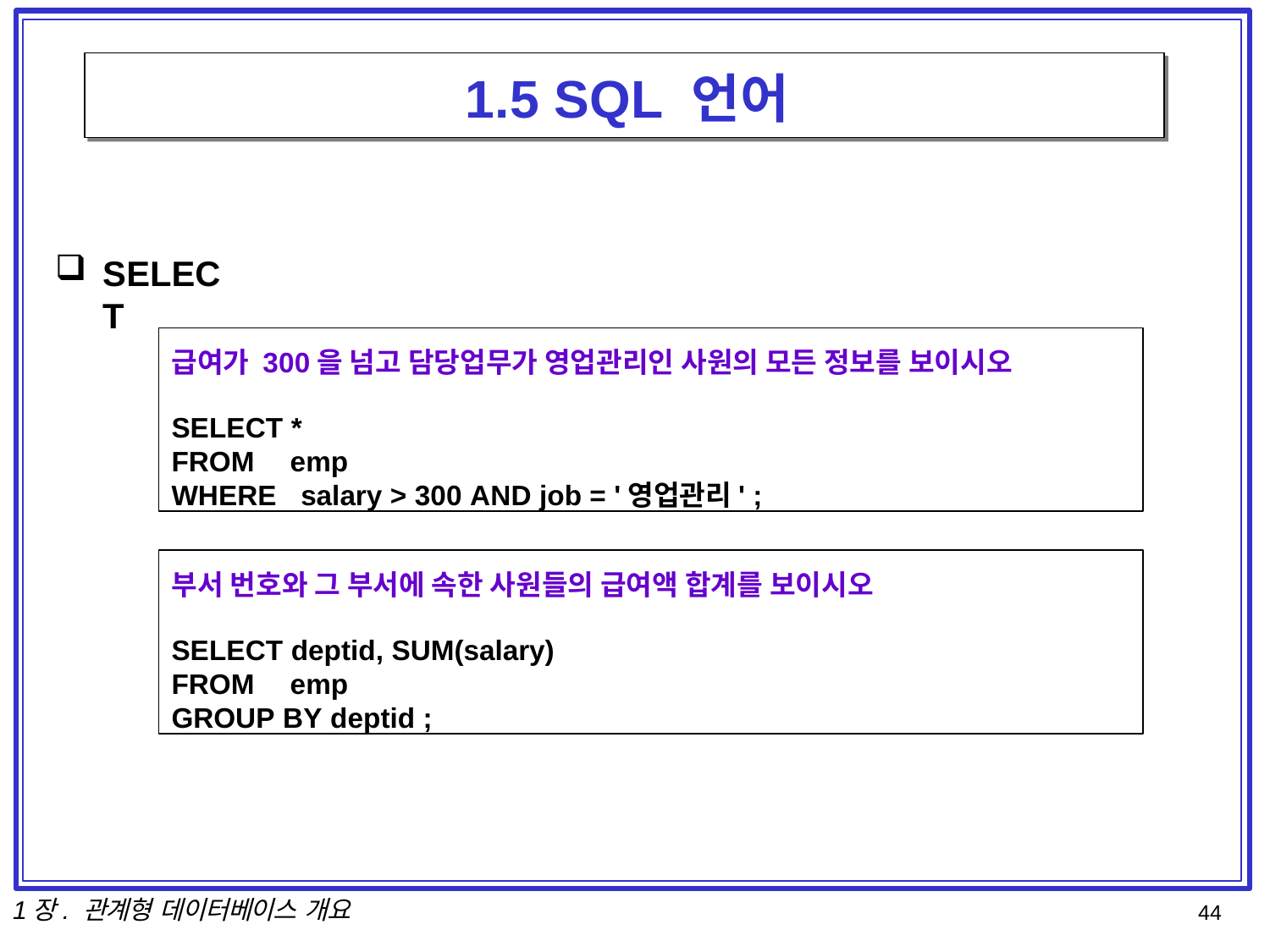

# 1.5 SQL 언어
SELECT
급여가 300을 넘고 담당업무가 영업관리인 사원의 모든 정보를 보이시오

SELECT *
FROM	emp
WHERE	salary > 300 AND job = '영업관리' ;
부서 번호와 그 부서에 속한 사원들의 급여액 합계를 보이시오

SELECT deptid, SUM(salary)
FROM	emp
GROUP BY deptid ;
1장. 관계형 데이터베이스 개요
44